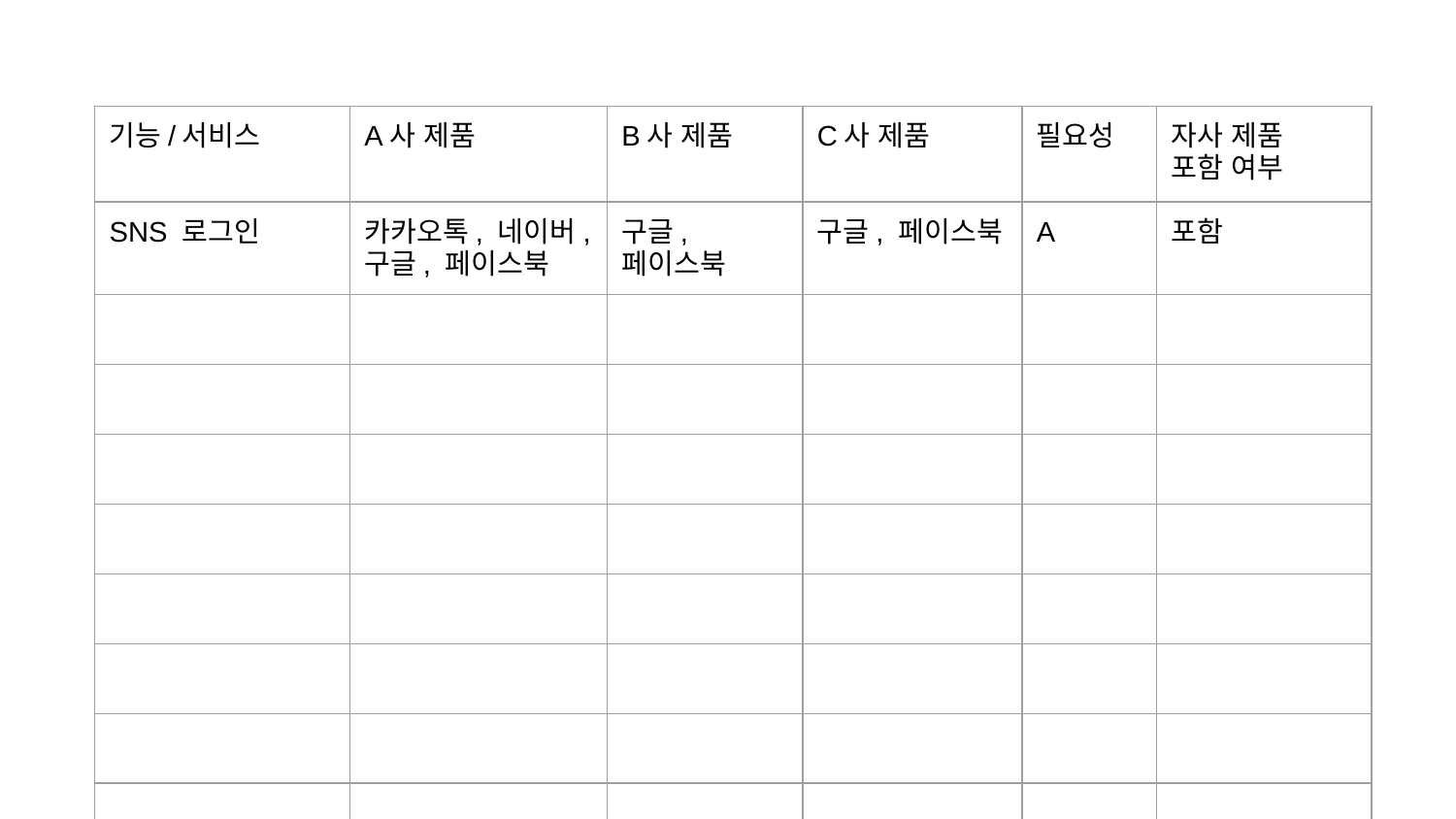

| 기능/서비스 | A사 제품 | B사 제품 | C사 제품 | 필요성 | 자사 제품 포함 여부 |
| --- | --- | --- | --- | --- | --- |
| SNS 로그인 | 카카오톡, 네이버, 구글, 페이스북 | 구글, 페이스북 | 구글, 페이스북 | A | 포함 |
|  |  |  |  |  |  |
|  |  |  |  |  |  |
|  |  |  |  |  |  |
|  |  |  |  |  |  |
|  |  |  |  |  |  |
|  |  |  |  |  |  |
|  |  |  |  |  |  |
|  |  |  |  |  |  |